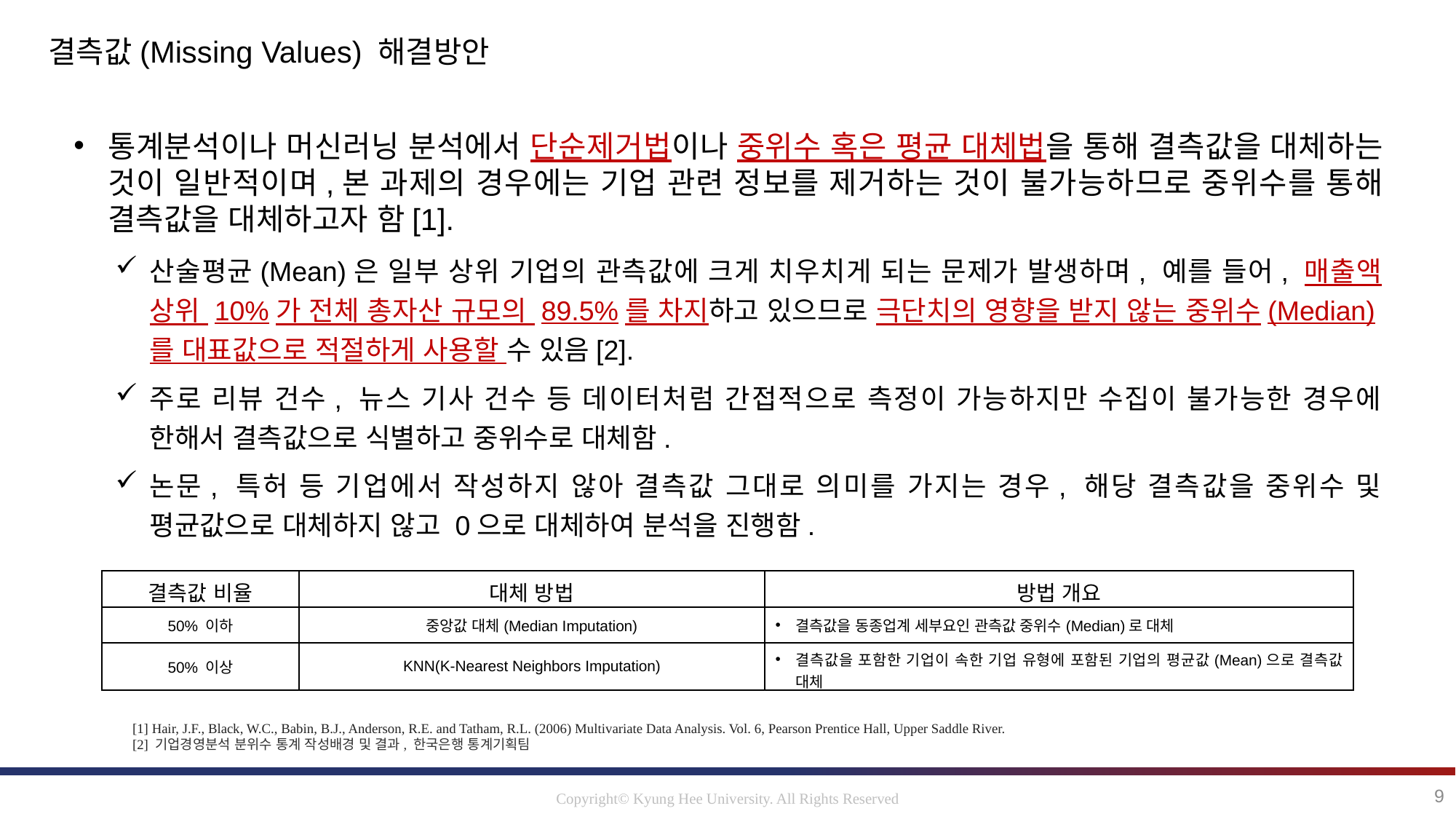

결측값(Missing Values) 해결방안
통계분석이나 머신러닝 분석에서 단순제거법이나 중위수 혹은 평균 대체법을 통해 결측값을 대체하는 것이 일반적이며,본 과제의 경우에는 기업 관련 정보를 제거하는 것이 불가능하므로 중위수를 통해 결측값을 대체하고자 함[1].
산술평균(Mean)은 일부 상위 기업의 관측값에 크게 치우치게 되는 문제가 발생하며, 예를 들어, 매출액 상위 10%가 전체 총자산 규모의 89.5%를 차지하고 있으므로 극단치의 영향을 받지 않는 중위수(Median)를 대표값으로 적절하게 사용할 수 있음[2].
주로 리뷰 건수, 뉴스 기사 건수 등 데이터처럼 간접적으로 측정이 가능하지만 수집이 불가능한 경우에 한해서 결측값으로 식별하고 중위수로 대체함.
논문, 특허 등 기업에서 작성하지 않아 결측값 그대로 의미를 가지는 경우, 해당 결측값을 중위수 및 평균값으로 대체하지 않고 0으로 대체하여 분석을 진행함.
| 결측값 비율 | 대체 방법 | 방법 개요 |
| --- | --- | --- |
| 50% 이하 | 중앙값 대체(Median Imputation) | 결측값을 동종업계 세부요인 관측값 중위수(Median)로 대체 |
| 50% 이상 | KNN(K-Nearest Neighbors Imputation) | 결측값을 포함한 기업이 속한 기업 유형에 포함된 기업의 평균값(Mean)으로 결측값 대체 |
[1] Hair, J.F., Black, W.C., Babin, B.J., Anderson, R.E. and Tatham, R.L. (2006) Multivariate Data Analysis. Vol. 6, Pearson Prentice Hall, Upper Saddle River.
[2] 기업경영분석 분위수 통계 작성배경 및 결과, 한국은행 통계기획팀

9
Copyright© Kyung Hee University. All Rights Reserved